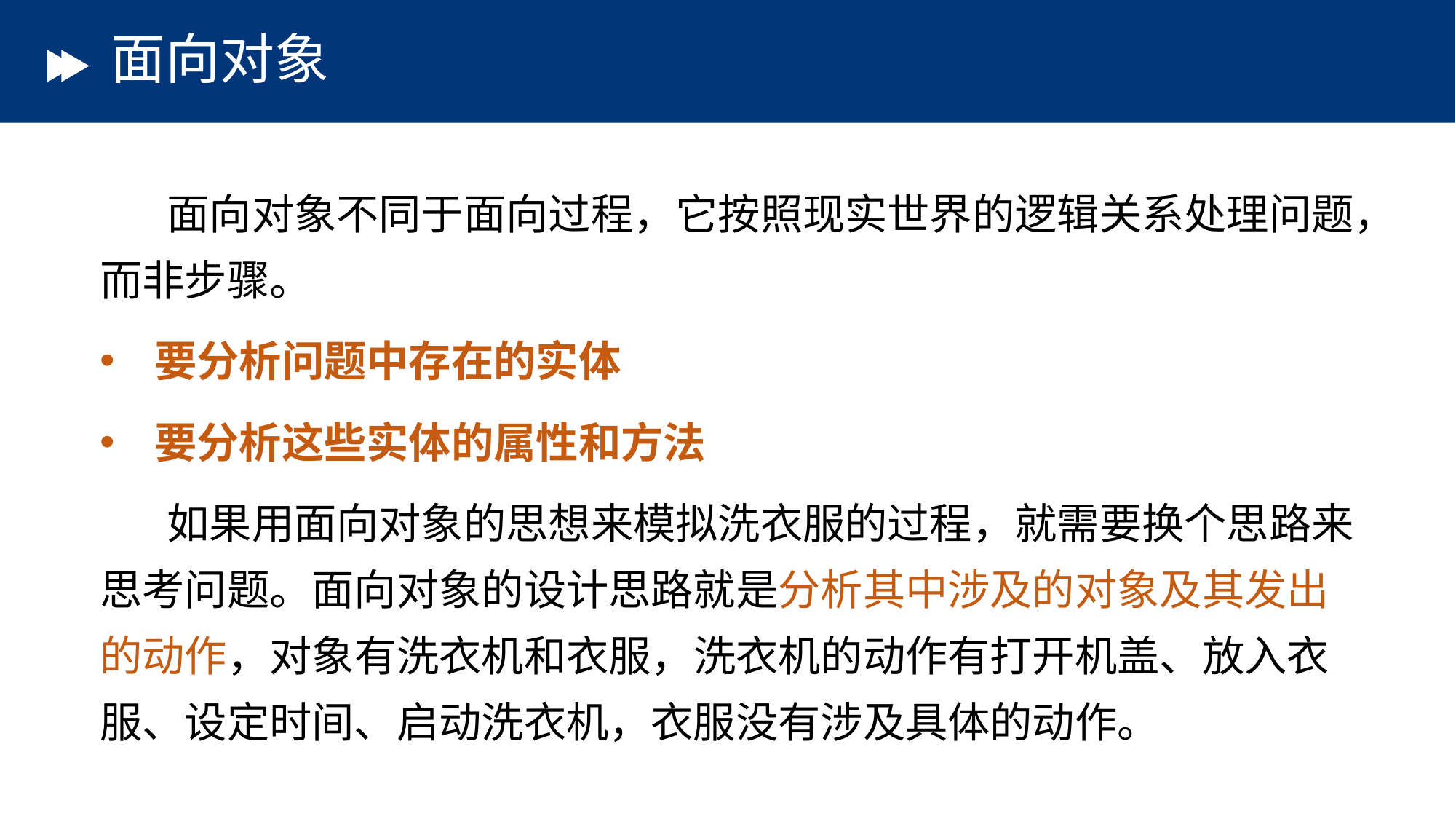

# 面向对象
      面向对象不同于面向过程，它按照现实世界的逻辑关系处理问题，而非步骤。
要分析问题中存在的实体
要分析这些实体的属性和方法
      如果用面向对象的思想来模拟洗衣服的过程，就需要换个思路来思考问题。面向对象的设计思路就是分析其中涉及的对象及其发出的动作，对象有洗衣机和衣服，洗衣机的动作有打开机盖、放入衣服、设定时间、启动洗衣机，衣服没有涉及具体的动作。